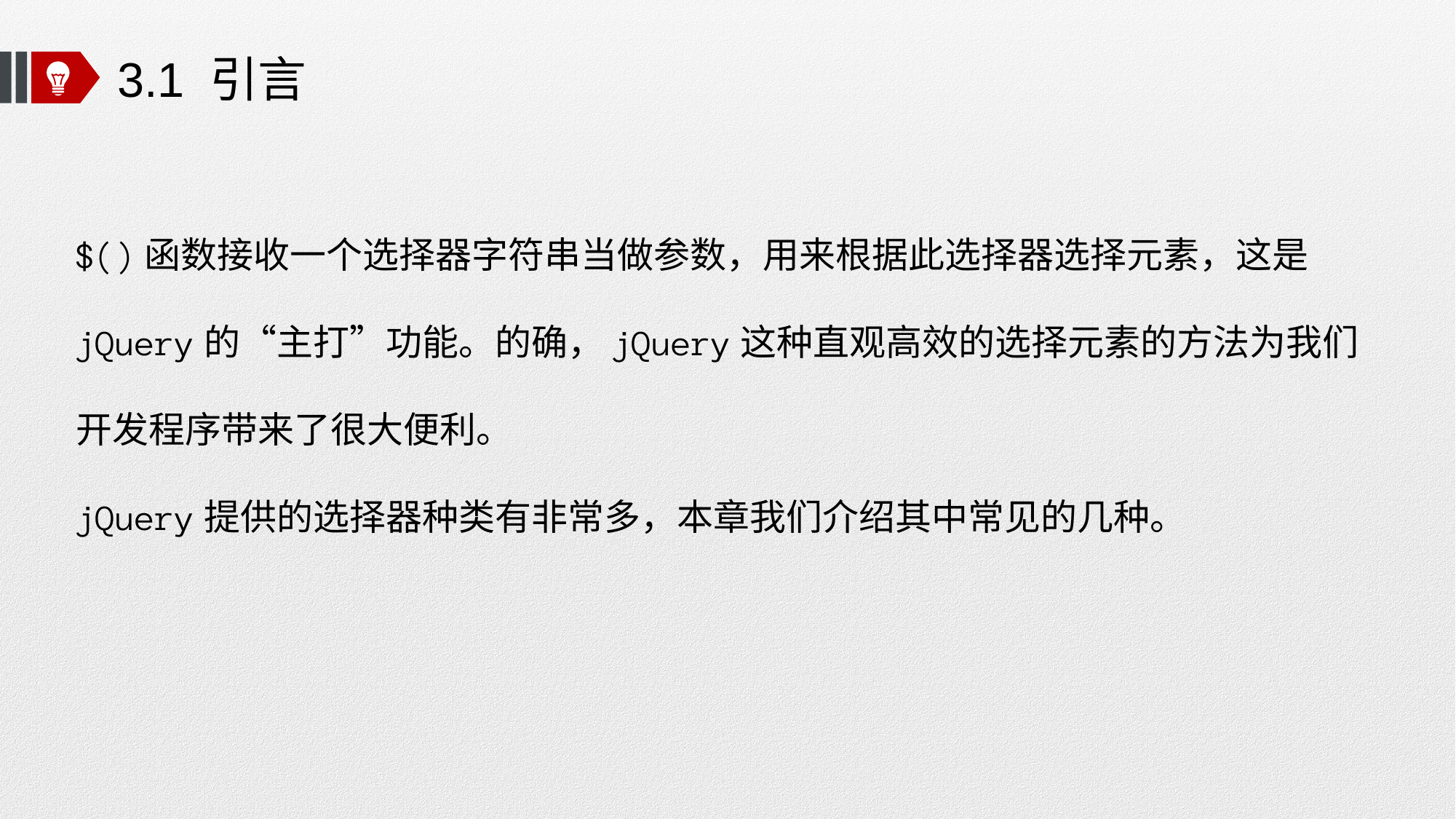

# 3.1 引言

$()函数接收一个选择器字符串当做参数，用来根据此选择器选择元素，这是jQuery的“主打”功能。的确，jQuery这种直观高效的选择元素的方法为我们开发程序带来了很大便利。
jQuery提供的选择器种类有非常多，本章我们介绍其中常见的几种。